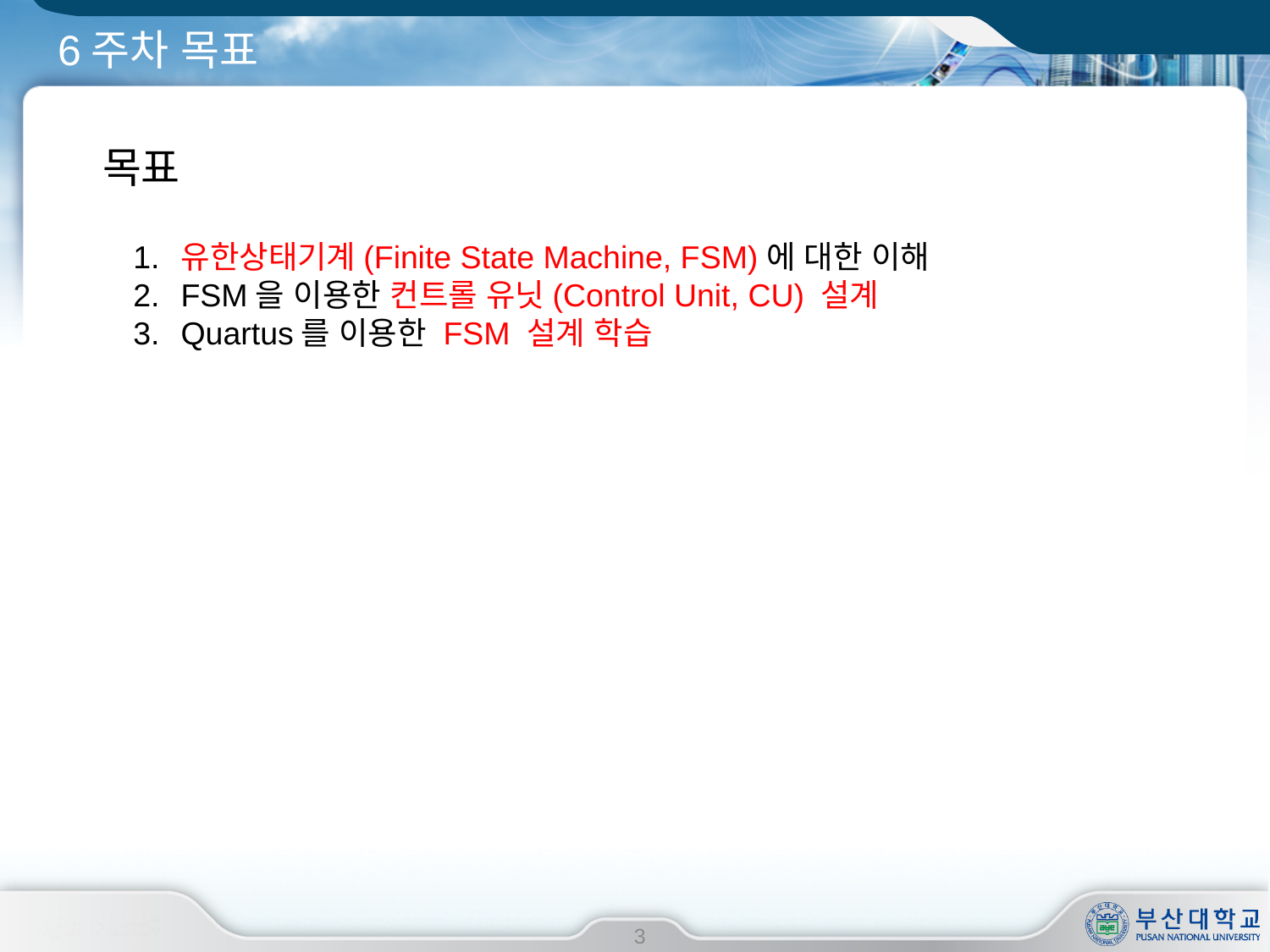

# 6주차 목표
목표
유한상태기계(Finite State Machine, FSM)에 대한 이해
FSM을 이용한 컨트롤 유닛(Control Unit, CU) 설계
Quartus를 이용한 FSM 설계 학습
3